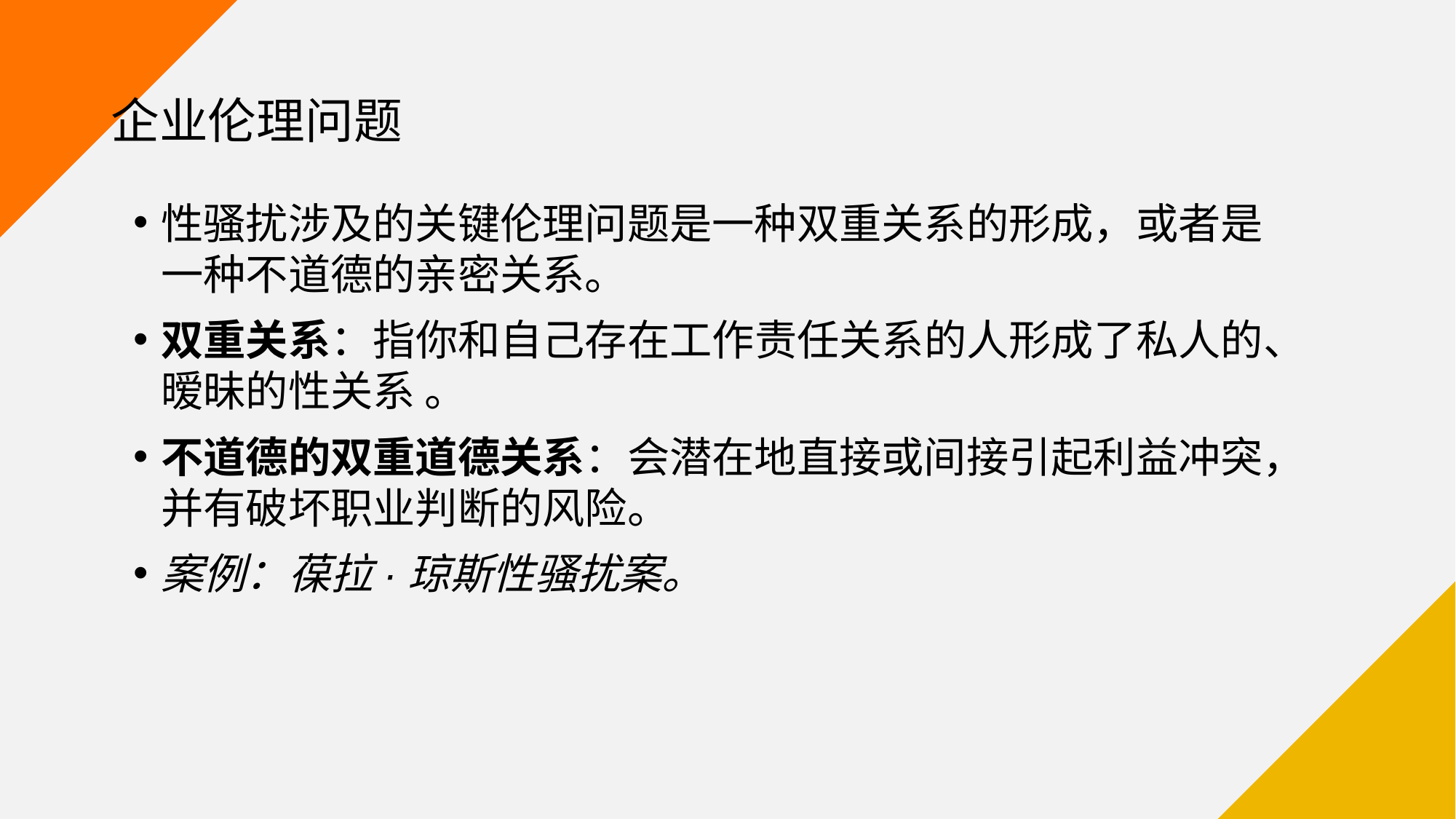

# 企业伦理问题
性骚扰涉及的关键伦理问题是一种双重关系的形成，或者是一种不道德的亲密关系。
双重关系：指你和自己存在工作责任关系的人形成了私人的、暧昧的性关系 。
不道德的双重道德关系：会潜在地直接或间接引起利益冲突，并有破坏职业判断的风险。
案例：葆拉·琼斯性骚扰案。